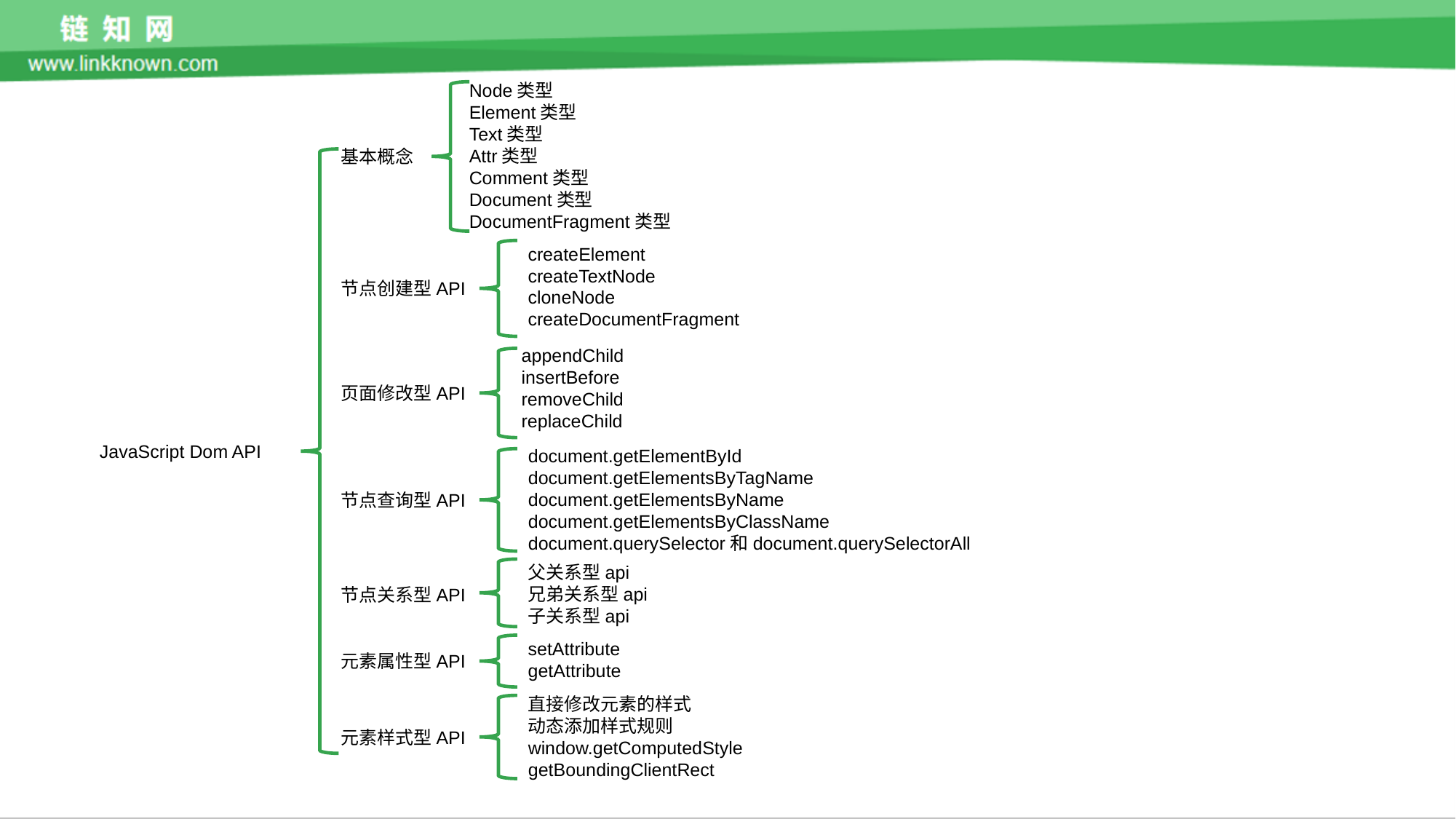

Node类型
Element类型
Text类型
Attr类型
Comment类型
Document类型
DocumentFragment类型

基本概念

createElement
createTextNode
cloneNode
createDocumentFragment

节点创建型API
appendChild
insertBefore
removeChild
replaceChild

页面修改型API
JavaScript Dom API
document.getElementById
document.getElementsByTagName
document.getElementsByName
document.getElementsByClassName
document.querySelector和document.querySelectorAll

节点查询型API
父关系型api
兄弟关系型api
子关系型api

节点关系型API
setAttribute
getAttribute

元素属性型API
直接修改元素的样式
动态添加样式规则
window.getComputedStyle
getBoundingClientRect

元素样式型API